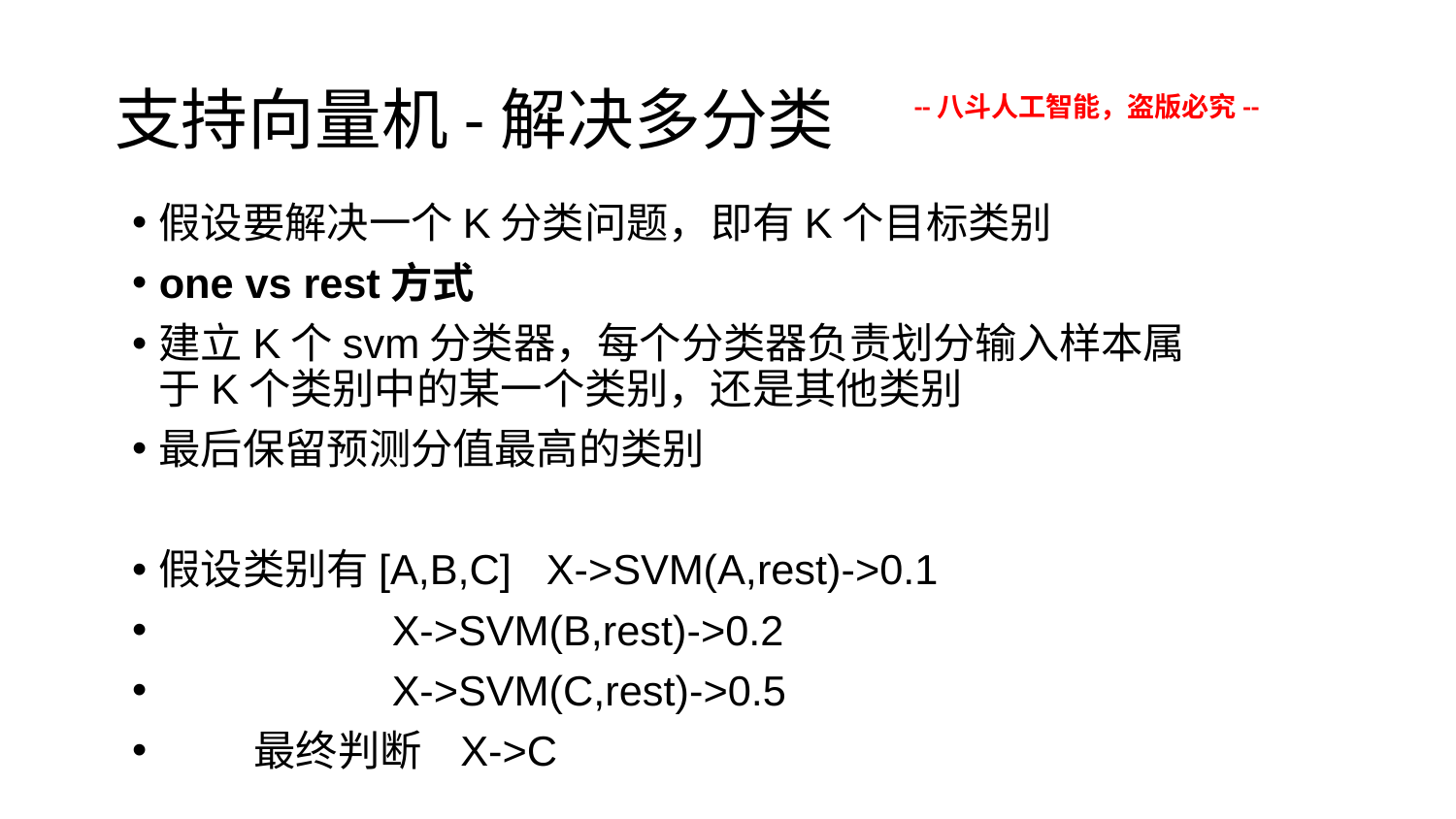

# 支持向量机-解决多分类
--八斗人工智能，盗版必究--
假设要解决一个K分类问题，即有K个目标类别
one vs rest方式
建立K个svm分类器，每个分类器负责划分输入样本属于K个类别中的某一个类别，还是其他类别
最后保留预测分值最高的类别

假设类别有[A,B,C]   X->SVM(A,rest)->0.1
                    X->SVM(B,rest)->0.2
                    X->SVM(C,rest)->0.5
         最终判断   X->C